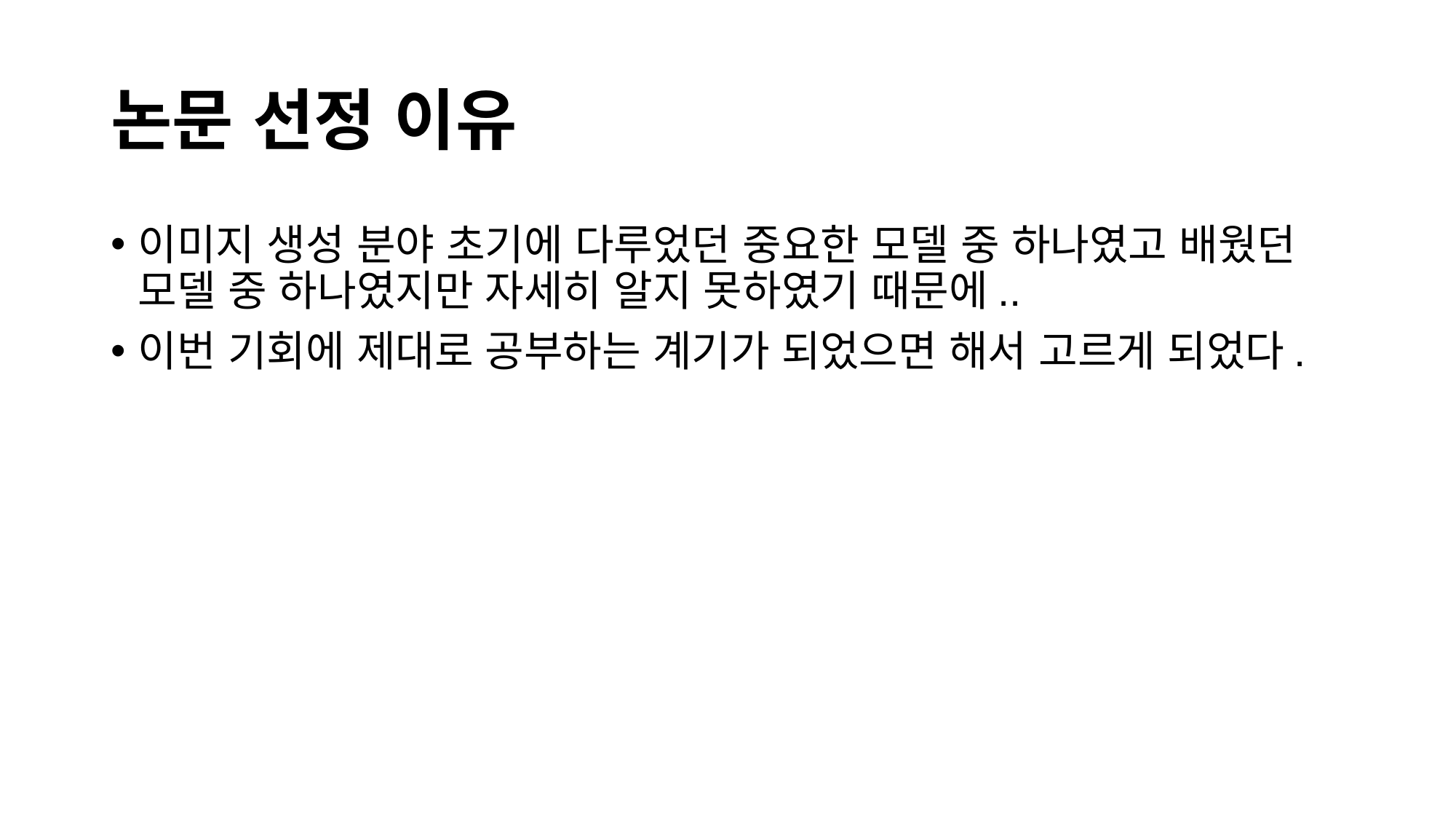

# 논문 선정 이유
이미지 생성 분야 초기에 다루었던 중요한 모델 중 하나였고 배웠던 모델 중 하나였지만 자세히 알지 못하였기 때문에..
이번 기회에 제대로 공부하는 계기가 되었으면 해서 고르게 되었다.